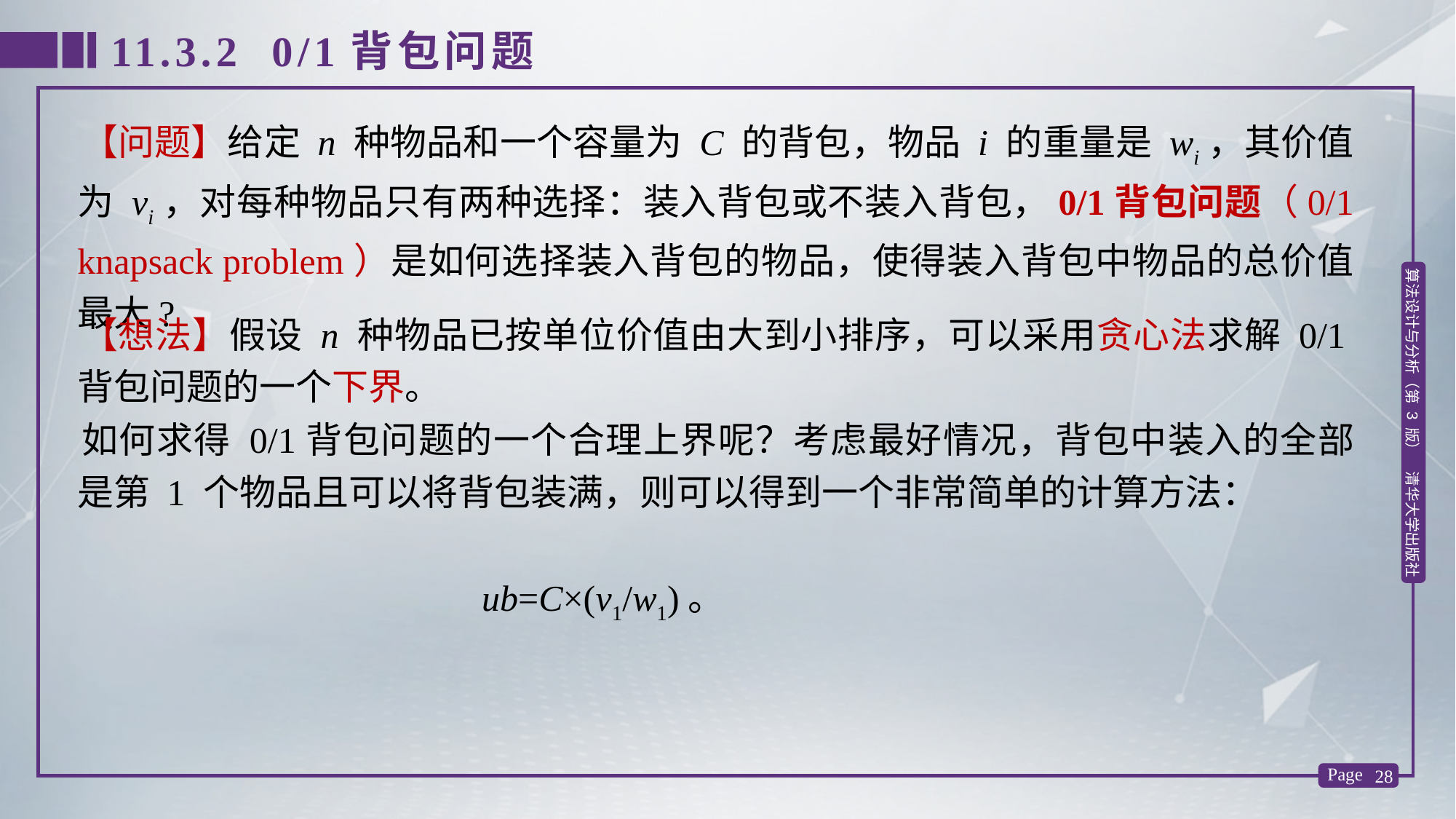

11.3.2  0/1背包问题
【问题】给定 n 种物品和一个容量为 C 的背包，物品 i 的重量是 wi，其价值为 vi，对每种物品只有两种选择：装入背包或不装入背包，0/1背包问题（0/1 knapsack problem）是如何选择装入背包的物品，使得装入背包中物品的总价值最大?
【想法】假设 n 种物品已按单位价值由大到小排序，可以采用贪心法求解 0/1背包问题的一个下界。
如何求得 0/1背包问题的一个合理上界呢？考虑最好情况，背包中装入的全部是第 1 个物品且可以将背包装满，则可以得到一个非常简单的计算方法：

                                            ub=C×(v1/w1)。